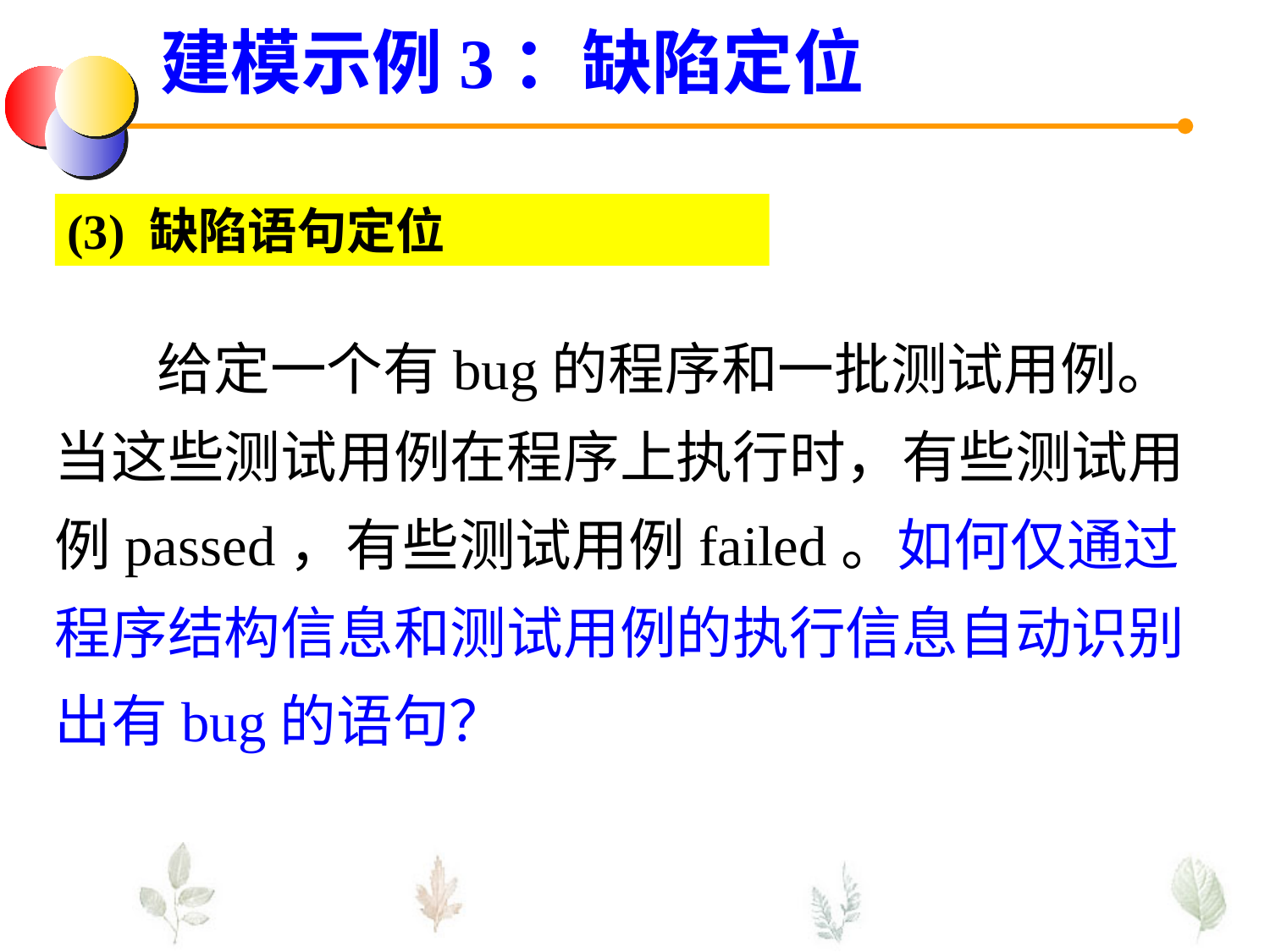

建模示例3：缺陷定位

(3) 缺陷语句定位
       给定一个有bug的程序和一批测试用例。当这些测试用例在程序上执行时，有些测试用例passed，有些测试用例failed。如何仅通过程序结构信息和测试用例的执行信息自动识别出有bug的语句？